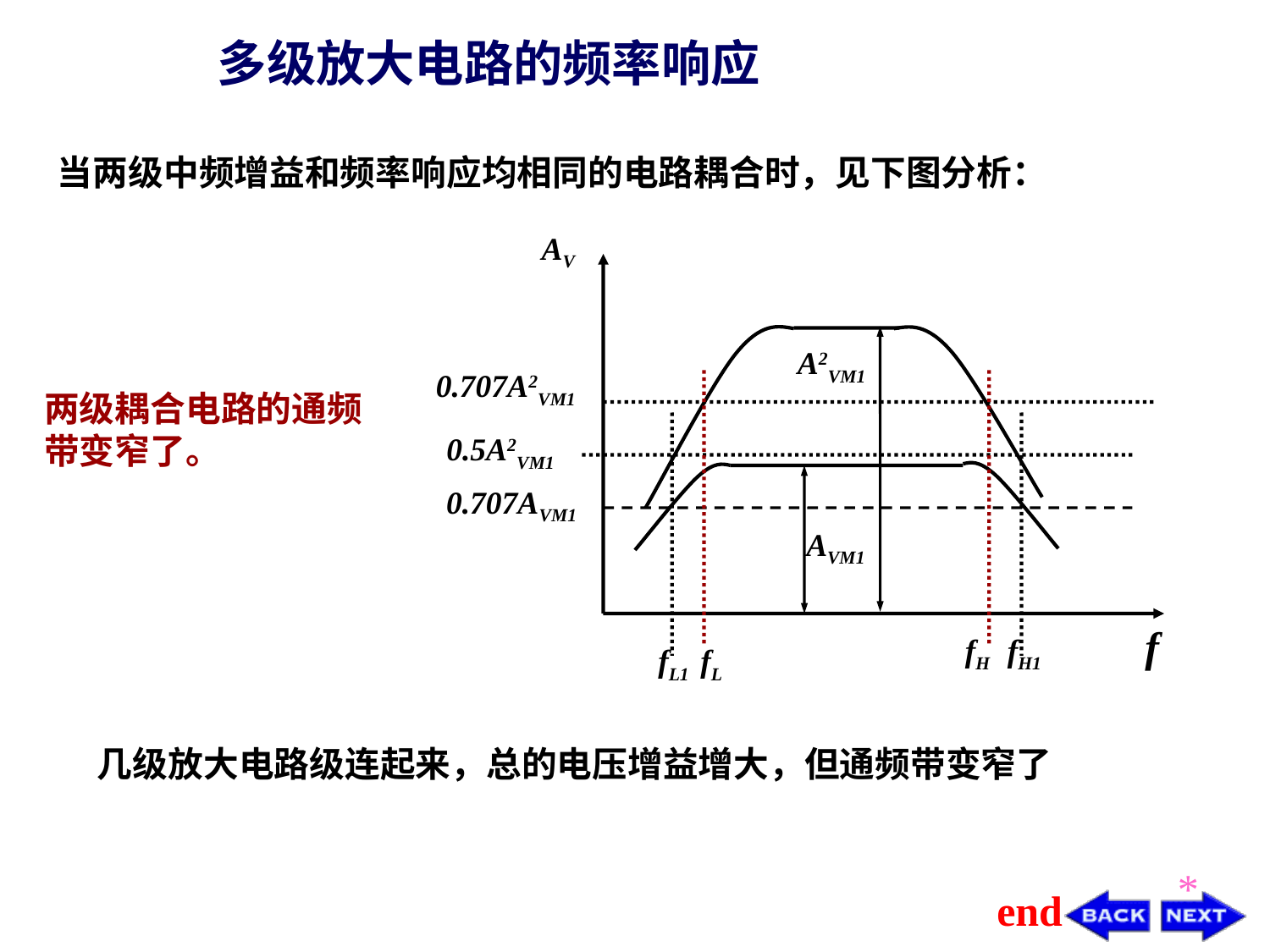

多级放大电路的频率响应
当两级中频增益和频率响应均相同的电路耦合时，见下图分析：
AV

f

A2VM1
0.707A2VM1

fH
fL
两级耦合电路的通频带变窄了。

fH1
fL1
0.5A2VM1

AVM1
0.707AVM1

几级放大电路级连起来，总的电压增益增大，但通频带变窄了
end